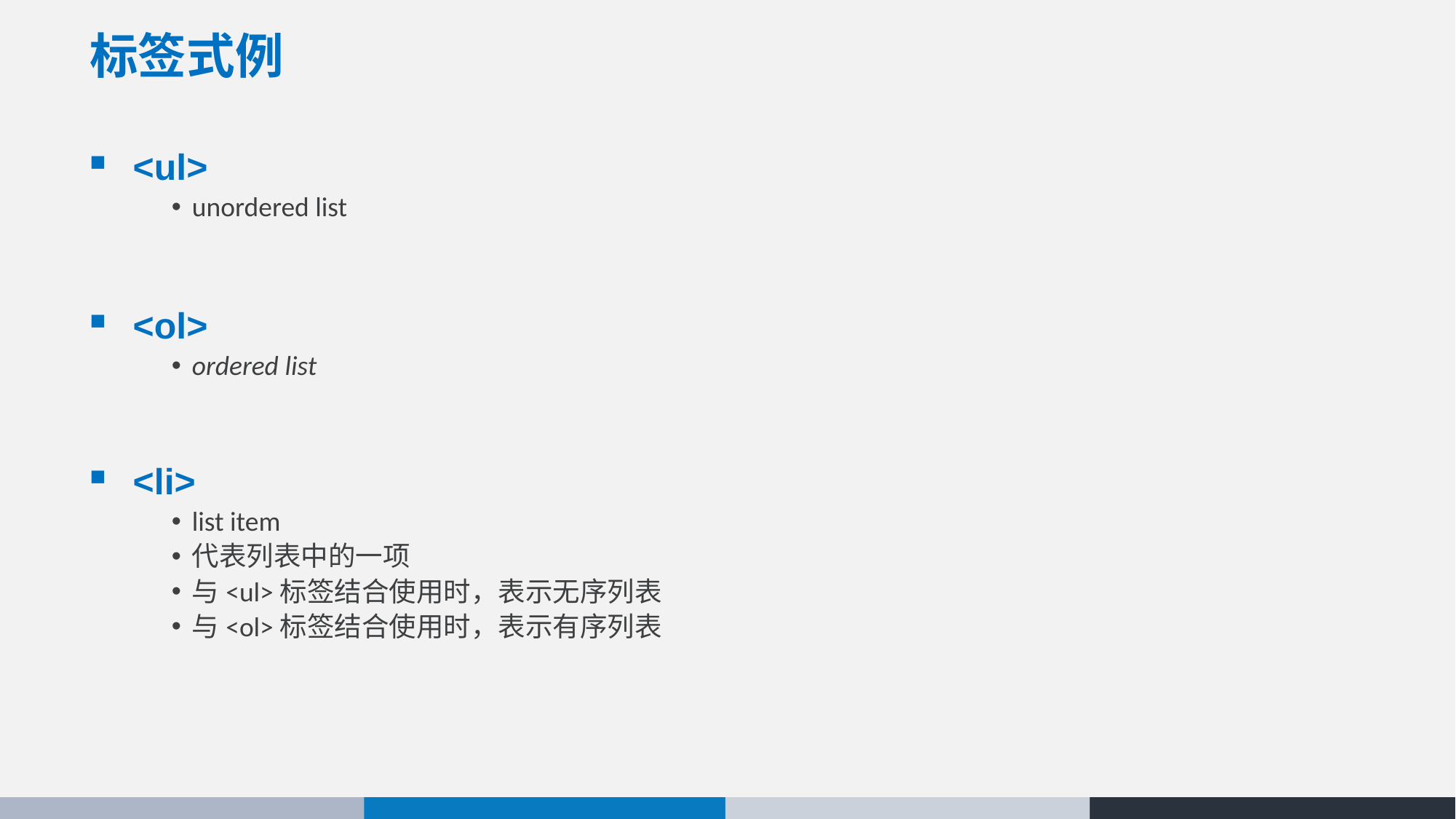

# 标签式例
<ul>
unordered list

<ol>
ordered list

<li>
list item
代表列表中的一项
与<ul>标签结合使用时，表示无序列表
与<ol>标签结合使用时，表示有序列表